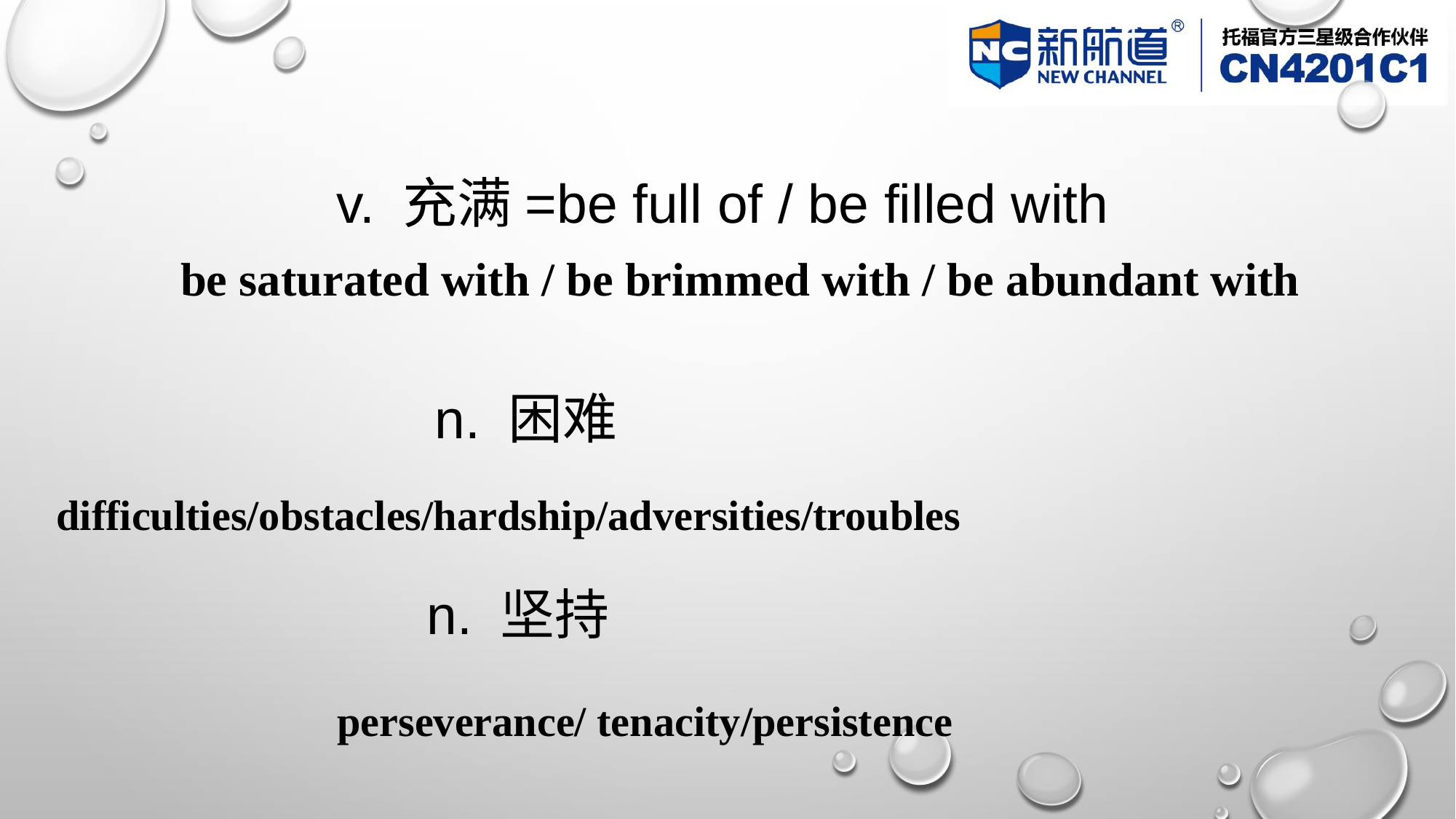

v. 充满=be full of / be filled with
# be saturated with / be brimmed with / be abundant with
n. 困难
difficulties/obstacles/hardship/adversities/troubles
n. 坚持
perseverance/ tenacity/persistence